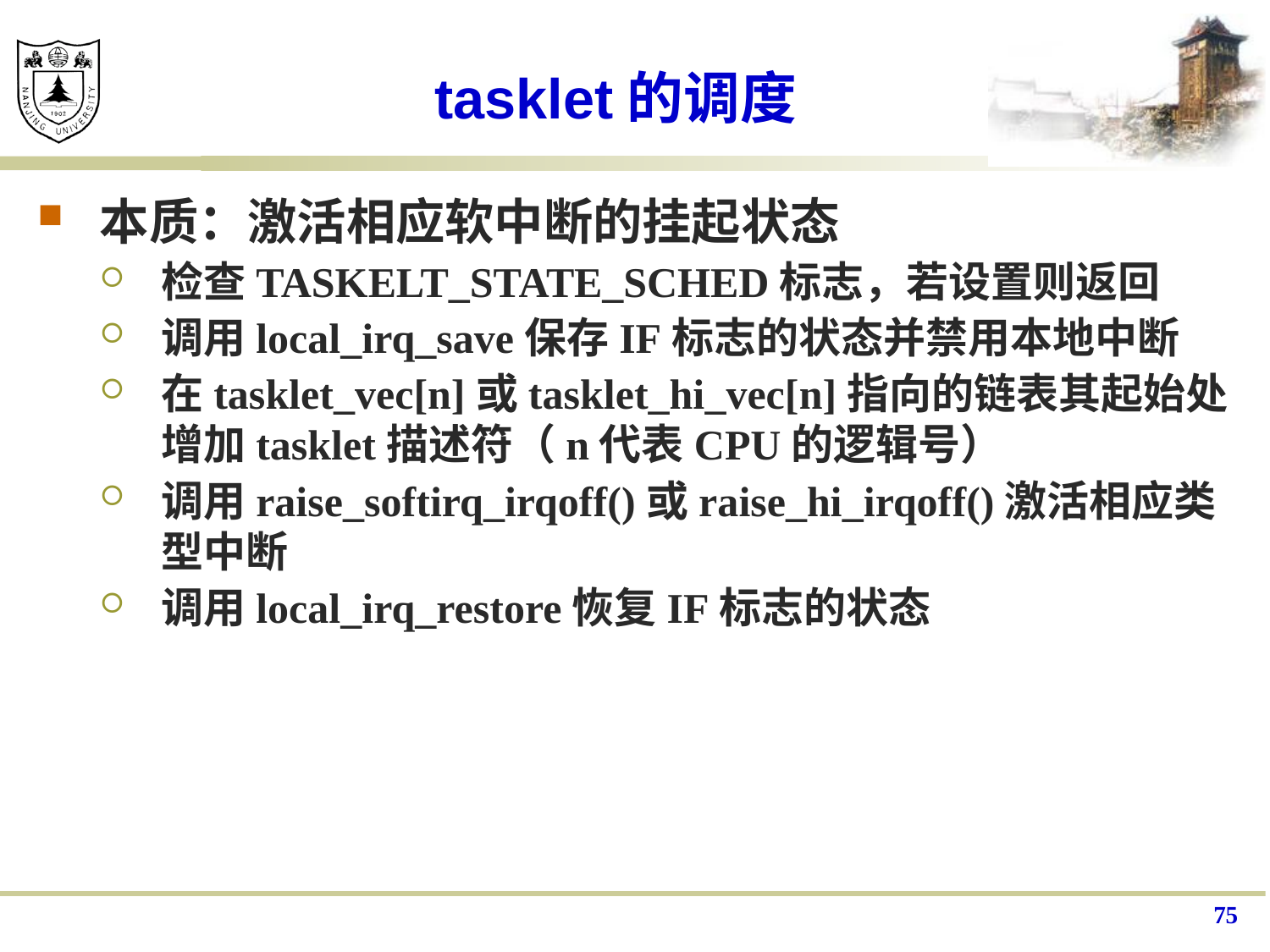

# tasklet的调度
本质：激活相应软中断的挂起状态
检查TASKELT_STATE_SCHED标志，若设置则返回
调用local_irq_save保存IF标志的状态并禁用本地中断
在tasklet_vec[n]或tasklet_hi_vec[n]指向的链表其起始处增加tasklet描述符（n代表CPU的逻辑号）
调用raise_softirq_irqoff()或raise_hi_irqoff()激活相应类型中断
调用local_irq_restore恢复IF标志的状态
75